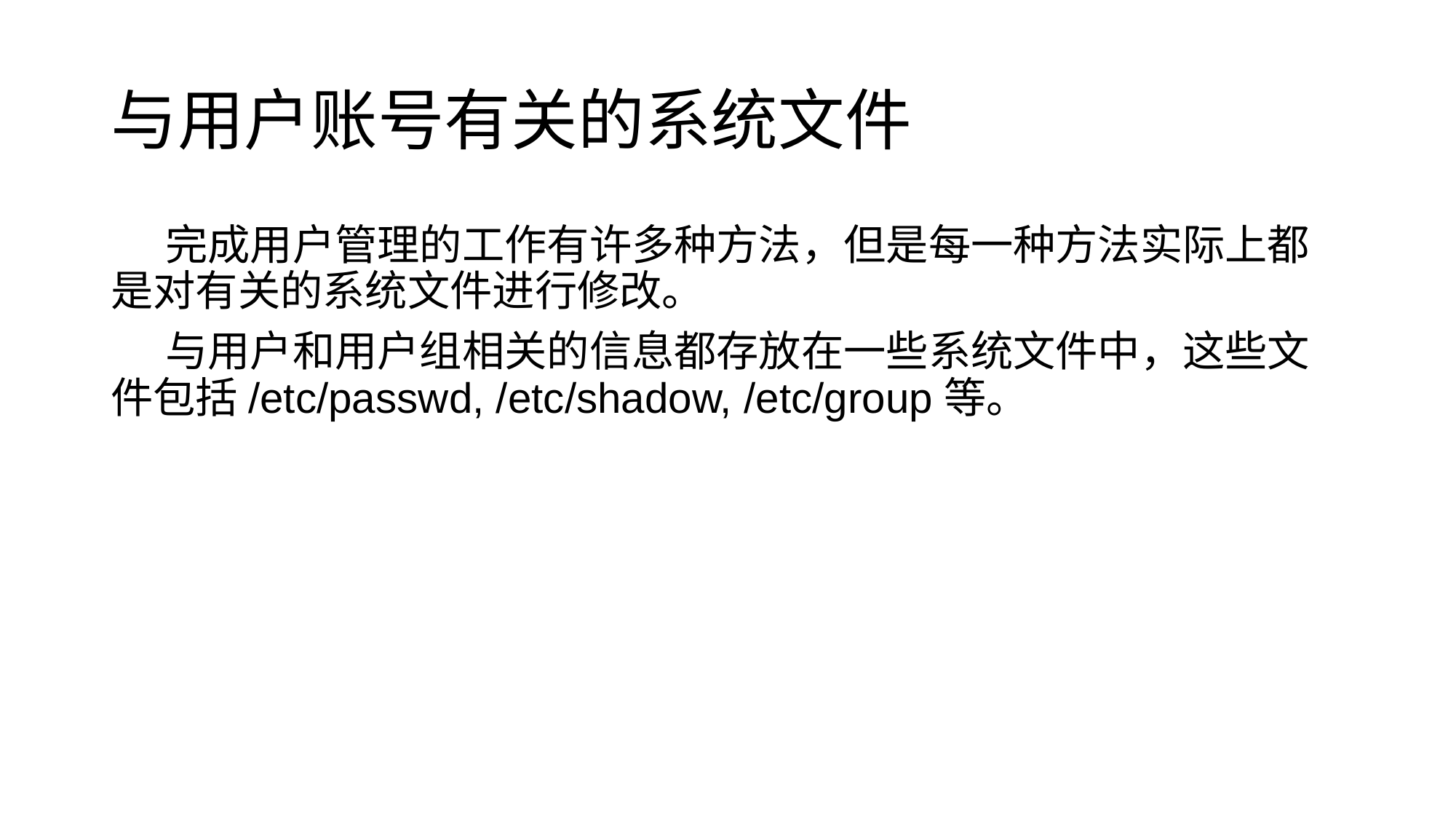

# 与用户账号有关的系统文件
完成用户管理的工作有许多种方法，但是每一种方法实际上都是对有关的系统文件进行修改。
与用户和用户组相关的信息都存放在一些系统文件中，这些文件包括/etc/passwd, /etc/shadow, /etc/group等。